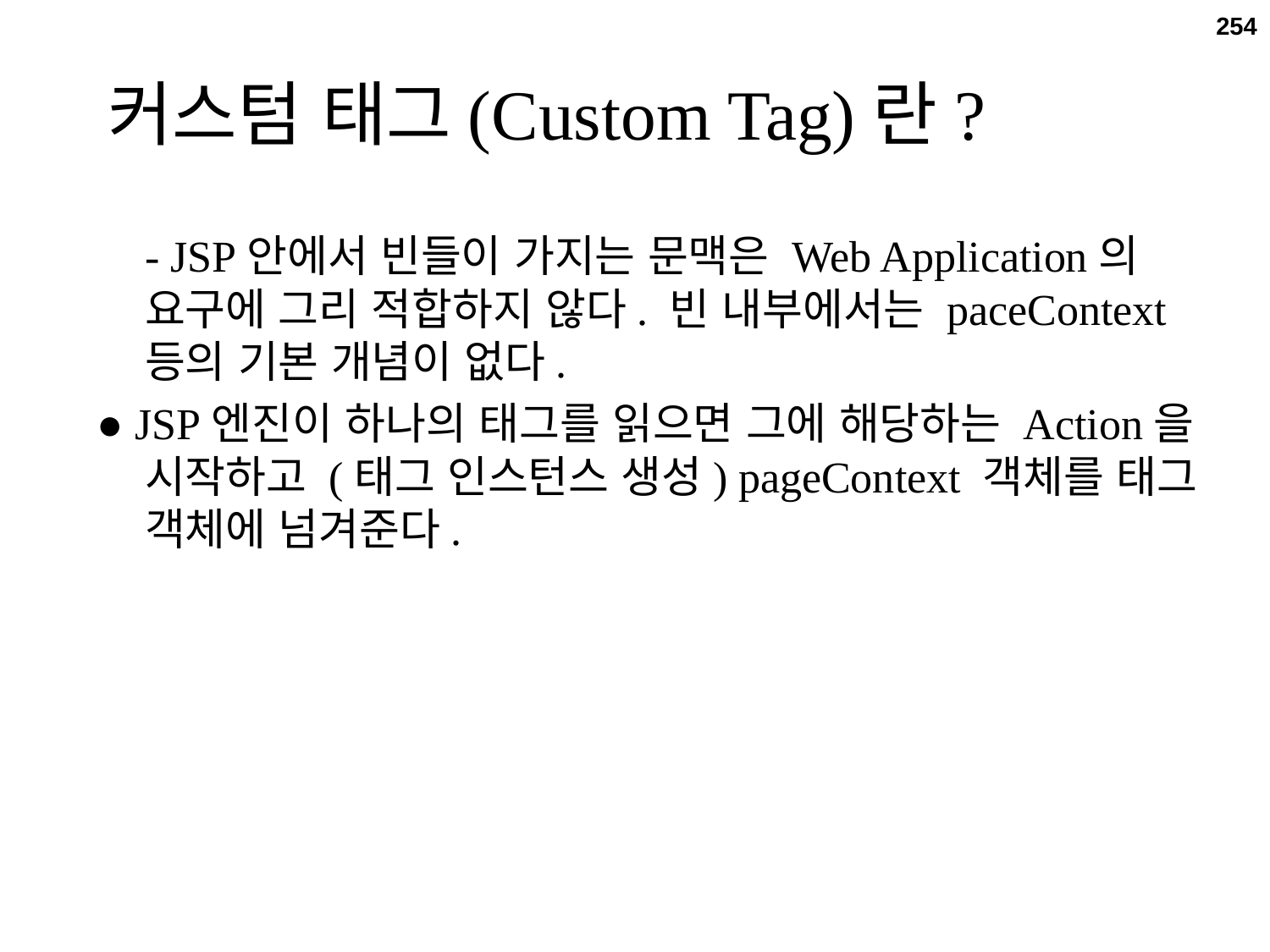

254
커스텀 태그(Custom Tag)란?
	- JSP안에서 빈들이 가지는 문맥은 Web Application의 요구에 그리 적합하지 않다. 빈 내부에서는 paceContext등의 기본 개념이 없다.
● JSP엔진이 하나의 태그를 읽으면 그에 해당하는 Action을 시작하고 (태그 인스턴스 생성) pageContext 객체를 태그 객체에 넘겨준다.